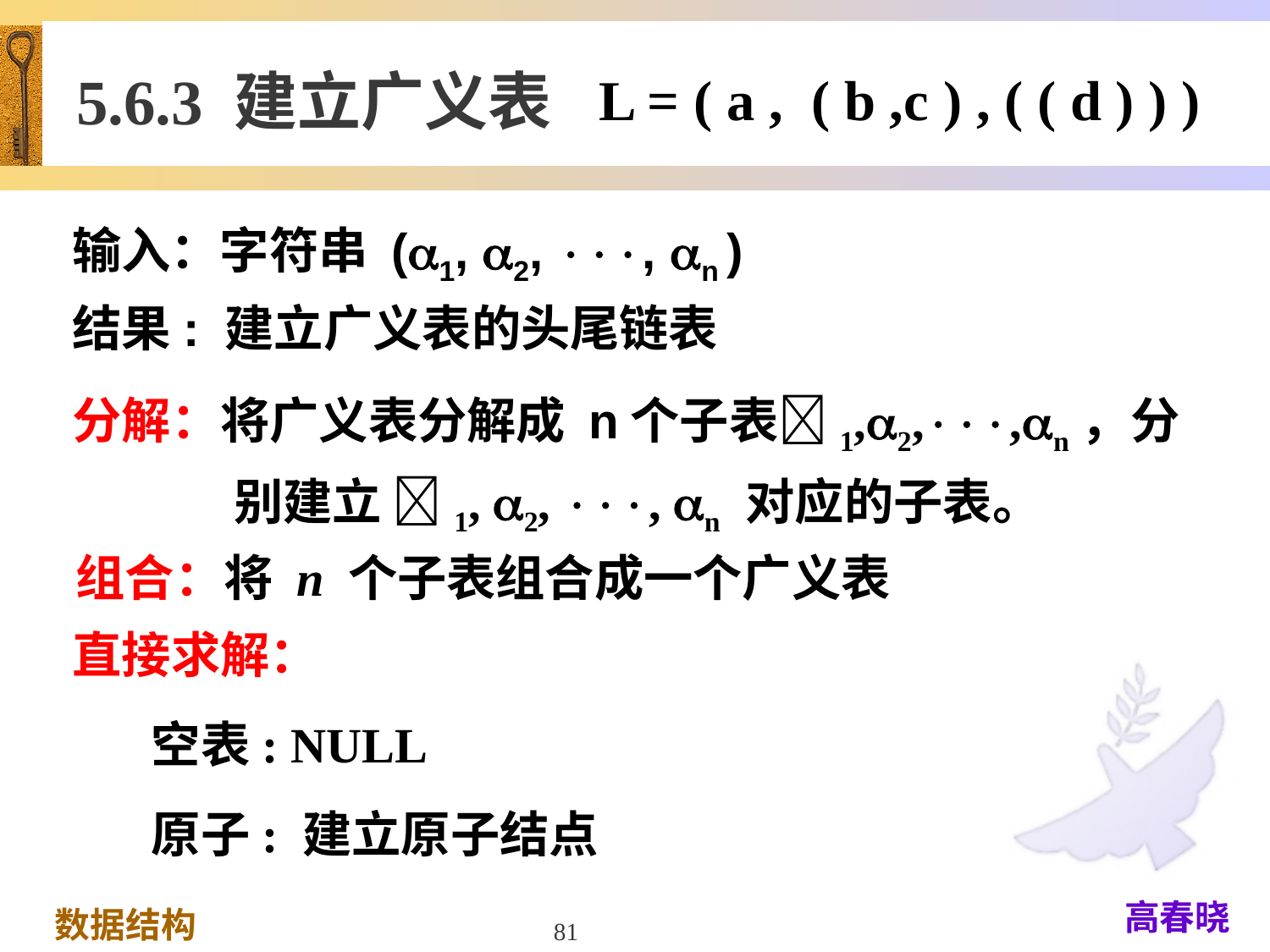

5.6.3 建立广义表
L = ( a ,  ( b ,c ) , ( ( d ) ) )
输入：字符串 (α1, α2, ⋅⋅⋅, αn )
结果: 建立广义表的头尾链表
分解：将广义表分解成 n个子表α1,α2,⋅⋅⋅,αn，分别建立 α1, α2, ⋅⋅⋅, αn 对应的子表。
组合：将 n 个子表组合成一个广义表
直接求解：
      空表: NULL
      原子: 建立原子结点
81